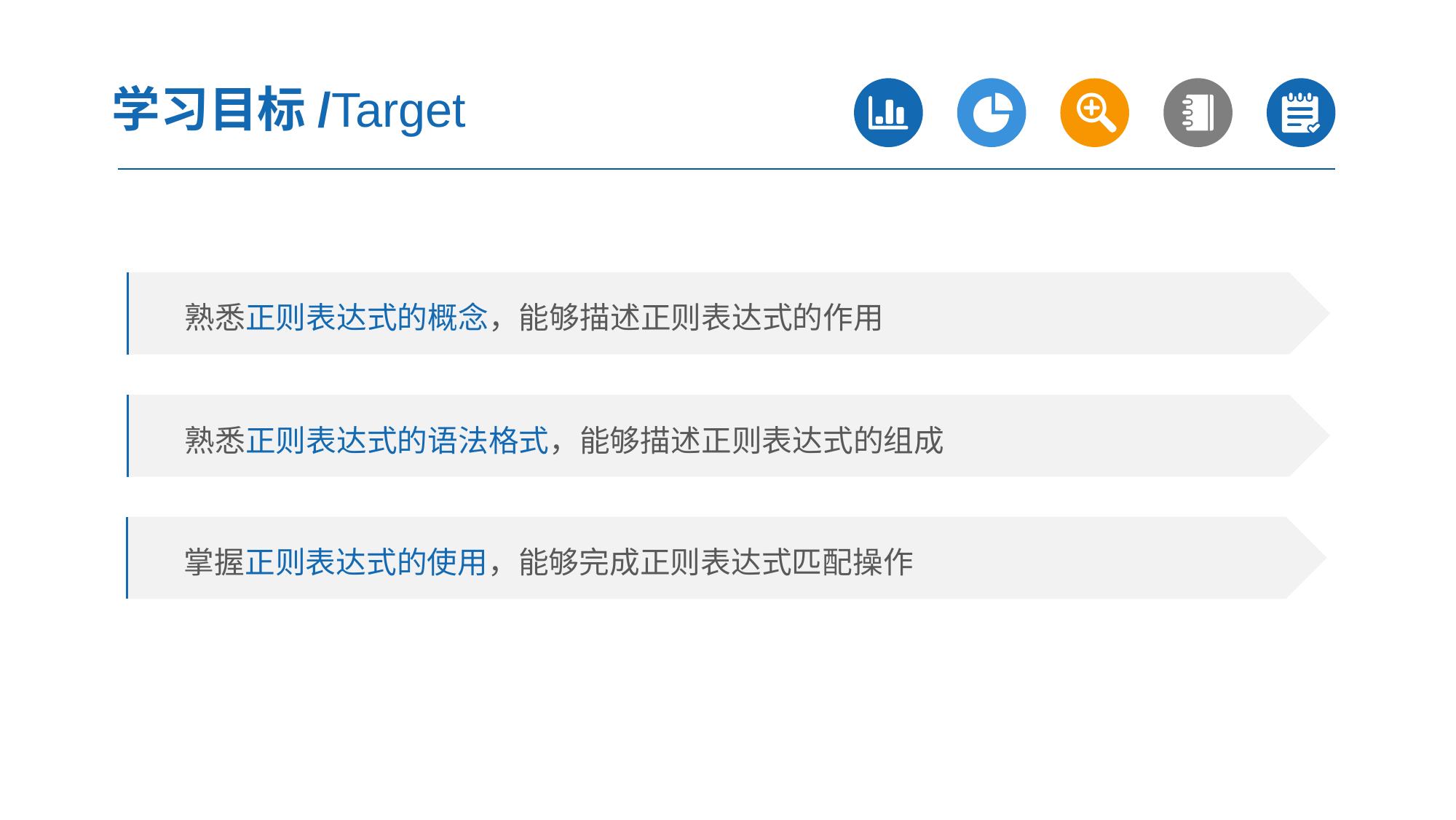

学习目标/Target
      熟悉正则表达式的概念，能够描述正则表达式的作用

      熟悉正则表达式的语法格式，能够描述正则表达式的组成

      掌握正则表达式的使用，能够完成正则表达式匹配操作